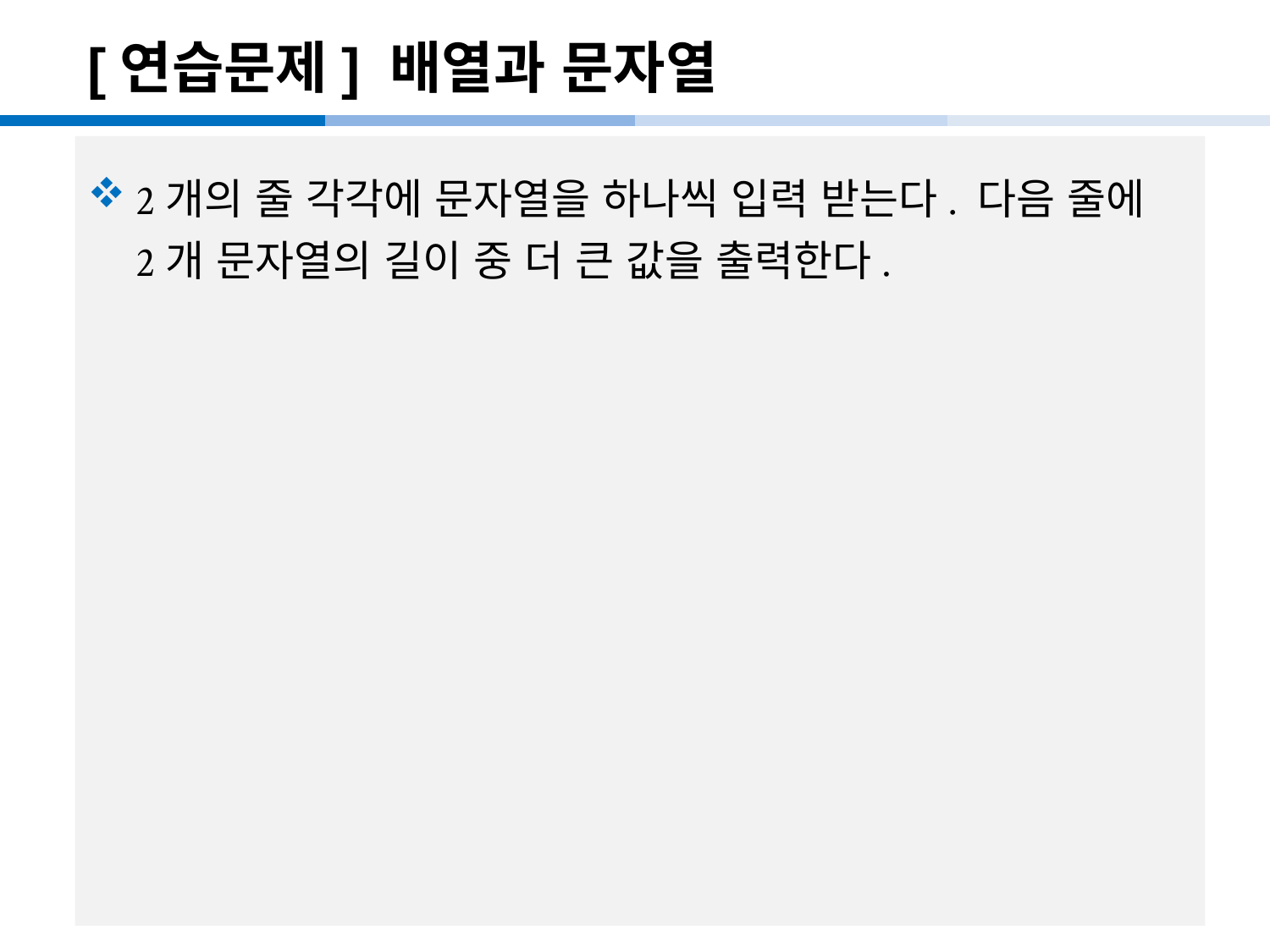

# [연습문제] 배열과 문자열
2개의 줄 각각에 문자열을 하나씩 입력 받는다. 다음 줄에 2개 문자열의 길이 중 더 큰 값을 출력한다.